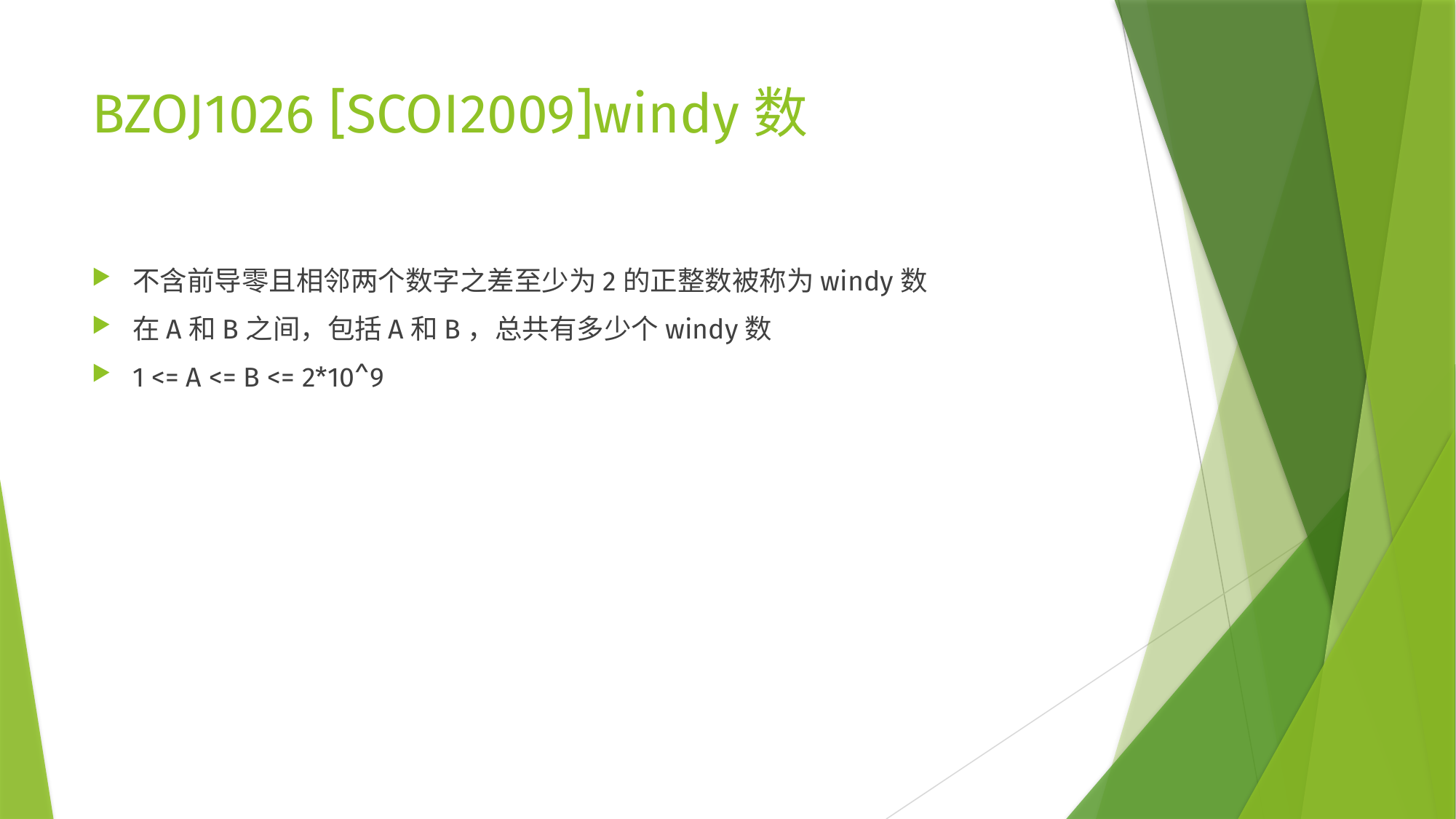

# BZOJ1026 [SCOI2009]windy数
不含前导零且相邻两个数字之差至少为2的正整数被称为windy数
在A和B之间，包括A和B，总共有多少个windy数
1 <= A <= B <= 2*10^9